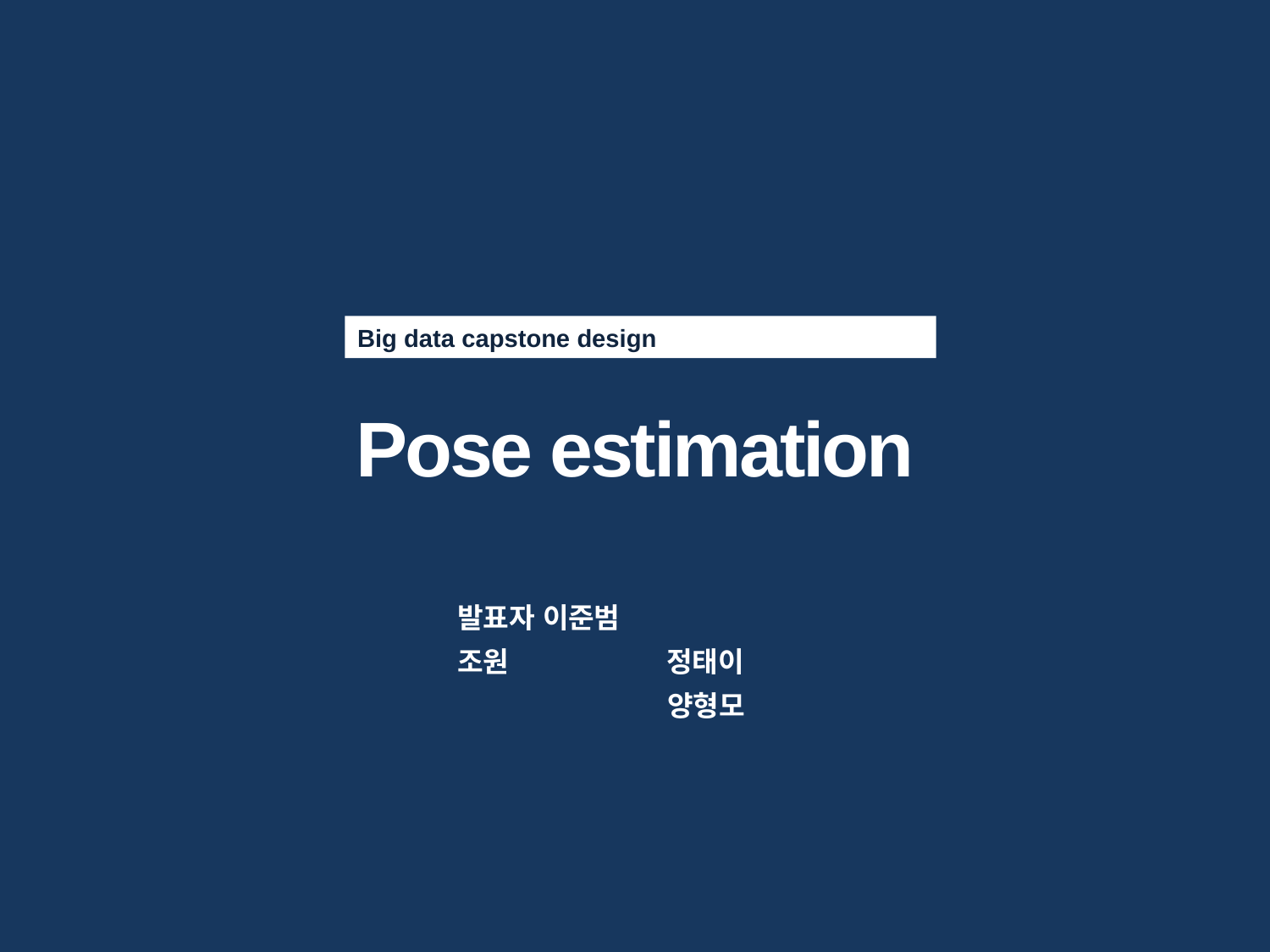

Big data capstone design
Pose estimation
발표자 이준범
조원
정태이
양형모